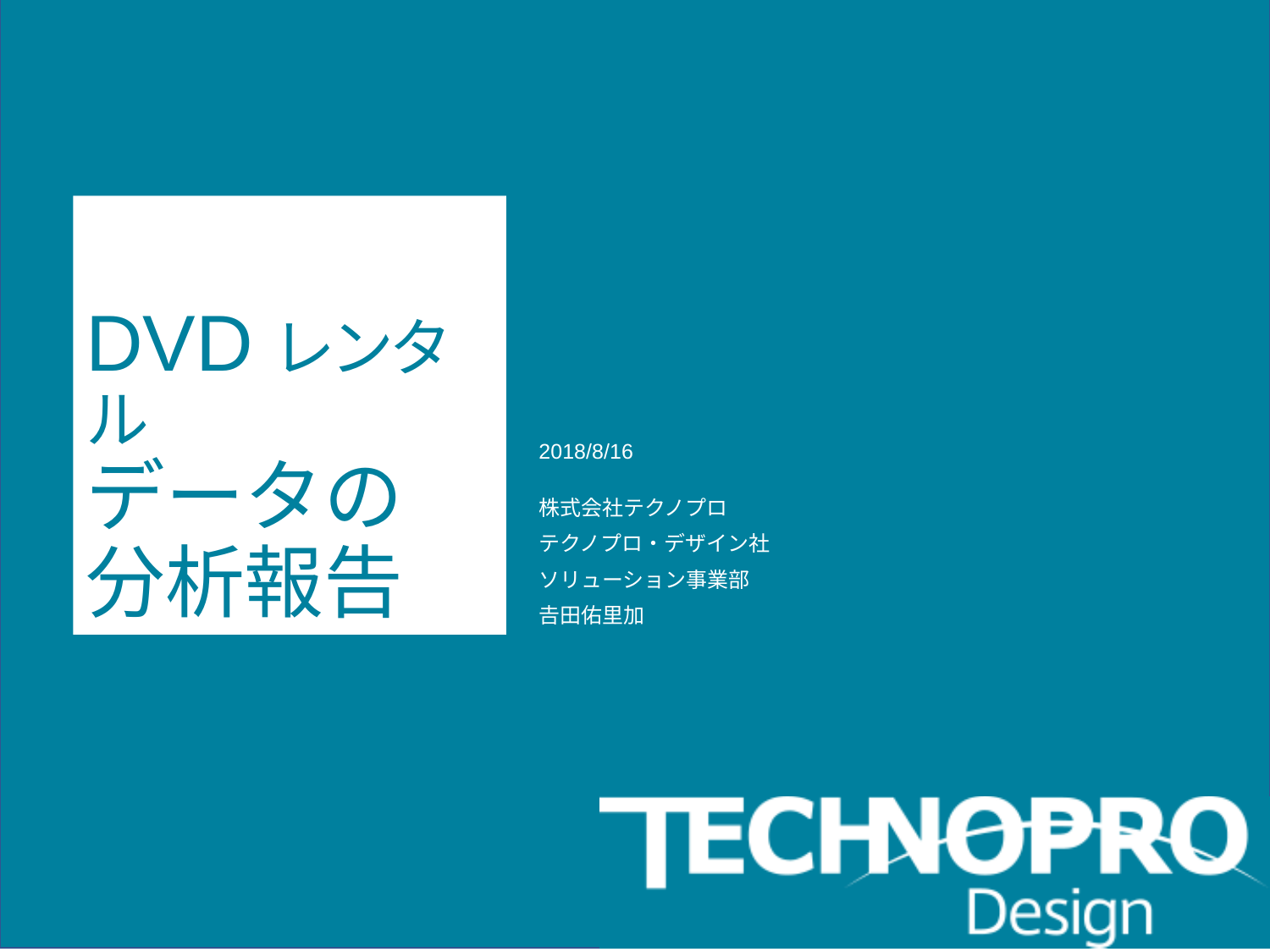

# DVDレンタル データの 分析報告
株式会社テクノプロ
テクノプロ・デザイン社
ソリューション事業部
𠮷田佑里加
2018/8/16